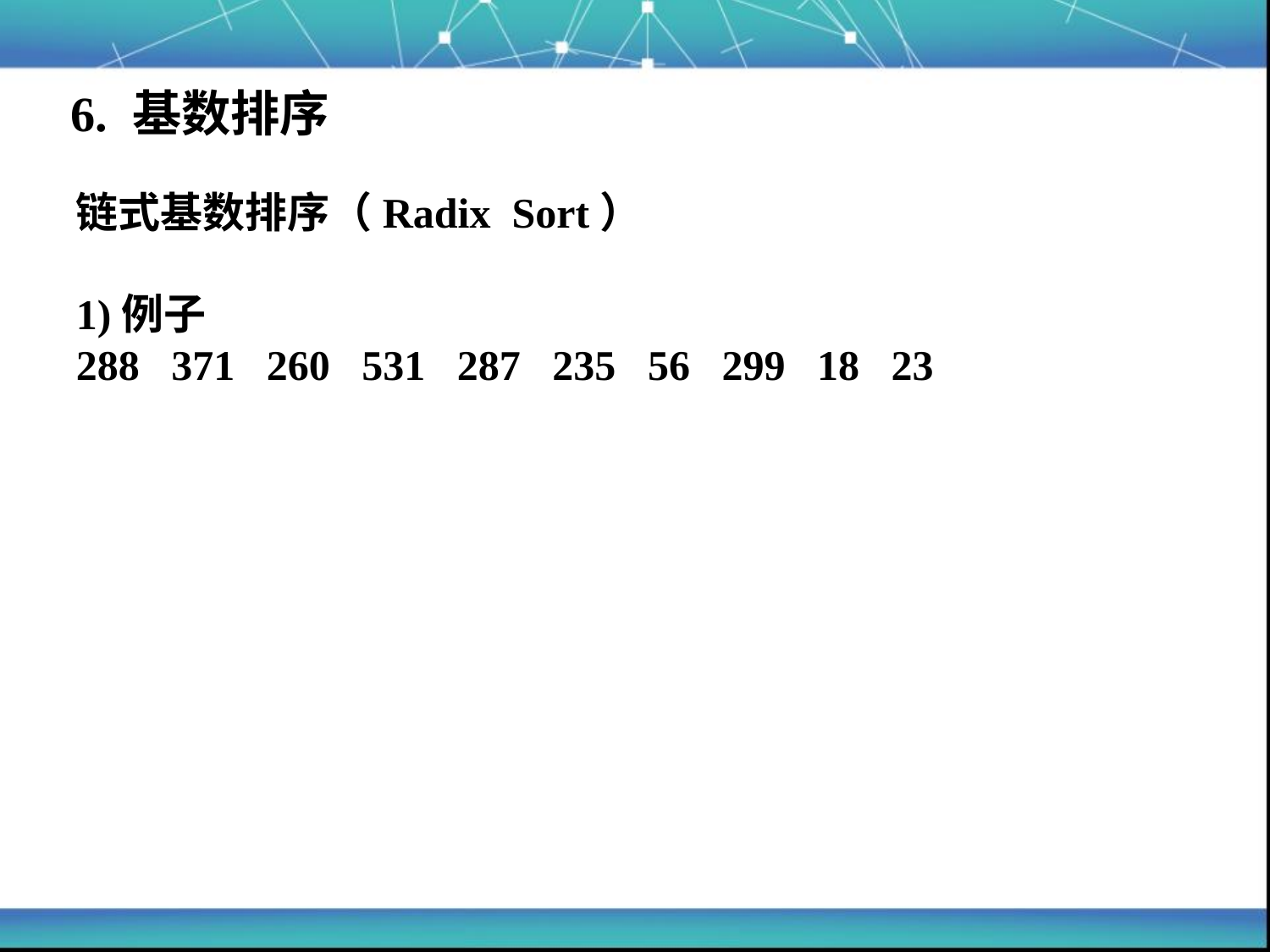

6. 基数排序
链式基数排序（Radix  Sort）

1)例子
288   371   260   531   287   235   56   299   18   23